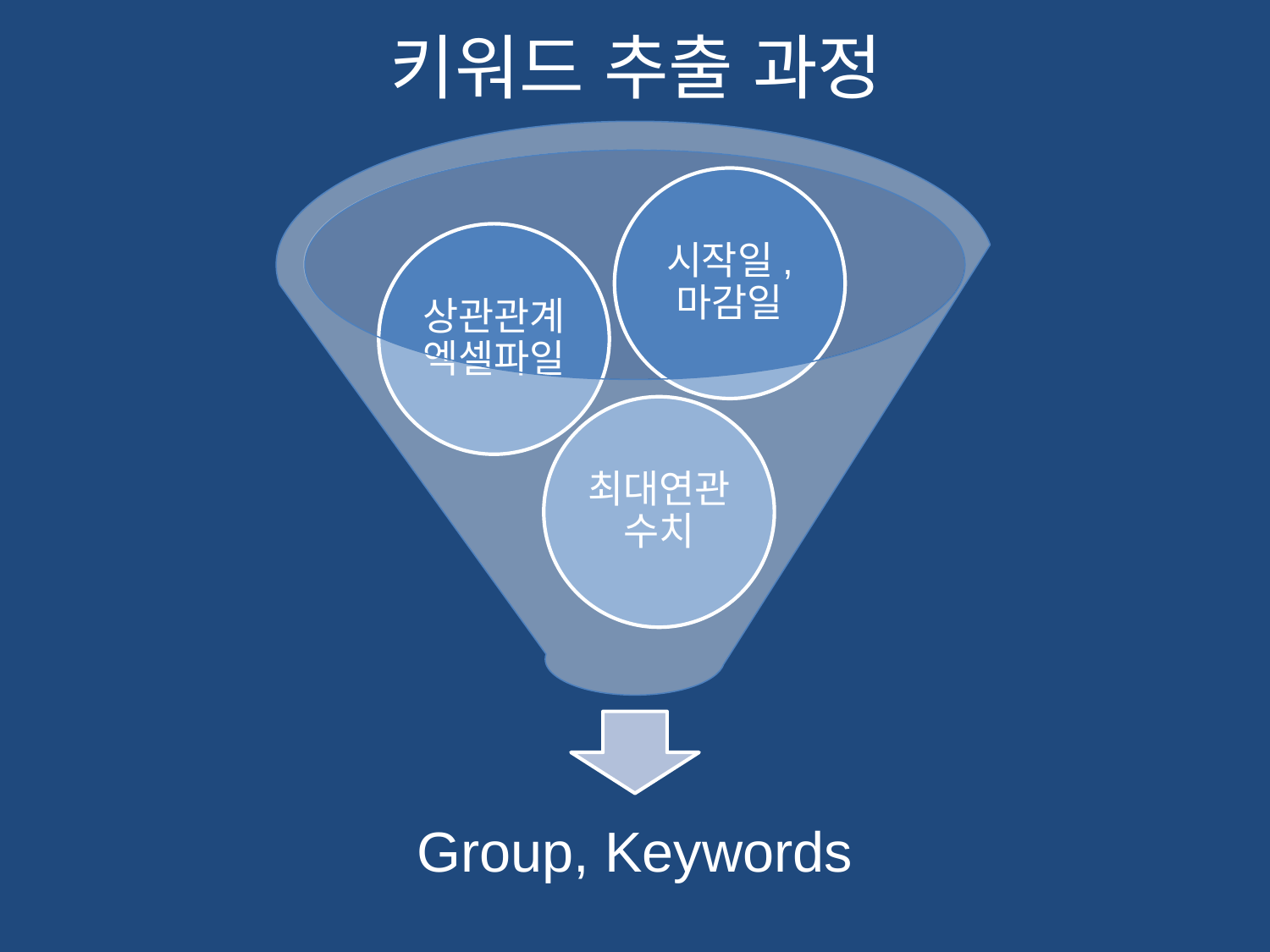

# 키워드 추출 과정
Group, Keywords
최대연관수치
상관관계 엑셀파일
시작일, 마감일